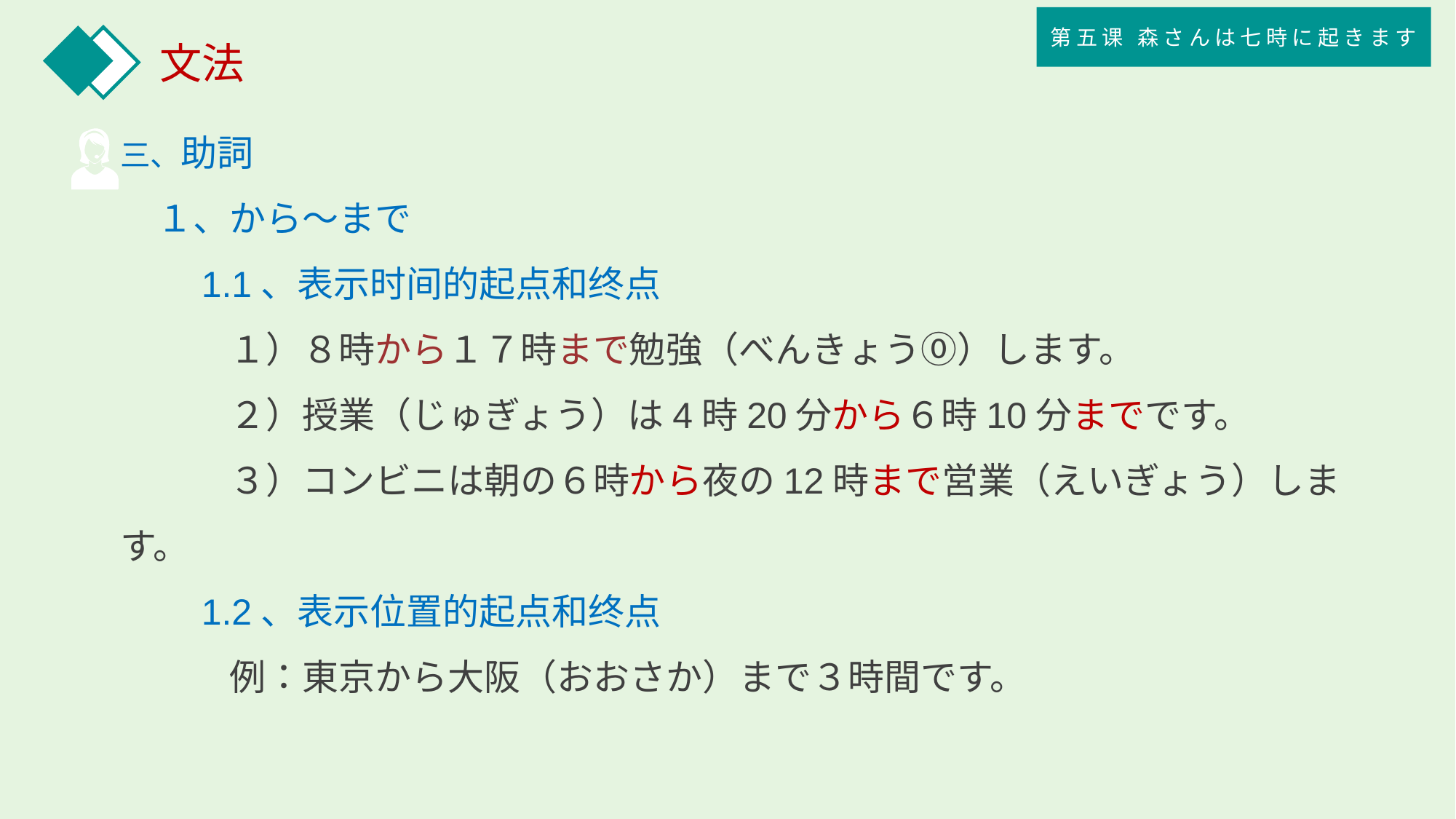

第五课 森さんは七時に起きます

文法
三、助詞
　１、から～まで
　　1.1、表示时间的起点和终点
　　　１）８時から１７時まで勉強（べんきょう⓪）します。
　　　２）授業（じゅぎょう）は4時20分から６時10分までです。
　　　３）コンビニは朝の６時から夜の12時まで営業（えいぎょう）します。
　　1.2、表示位置的起点和终点
　　　例：東京から大阪（おおさか）まで３時間です。